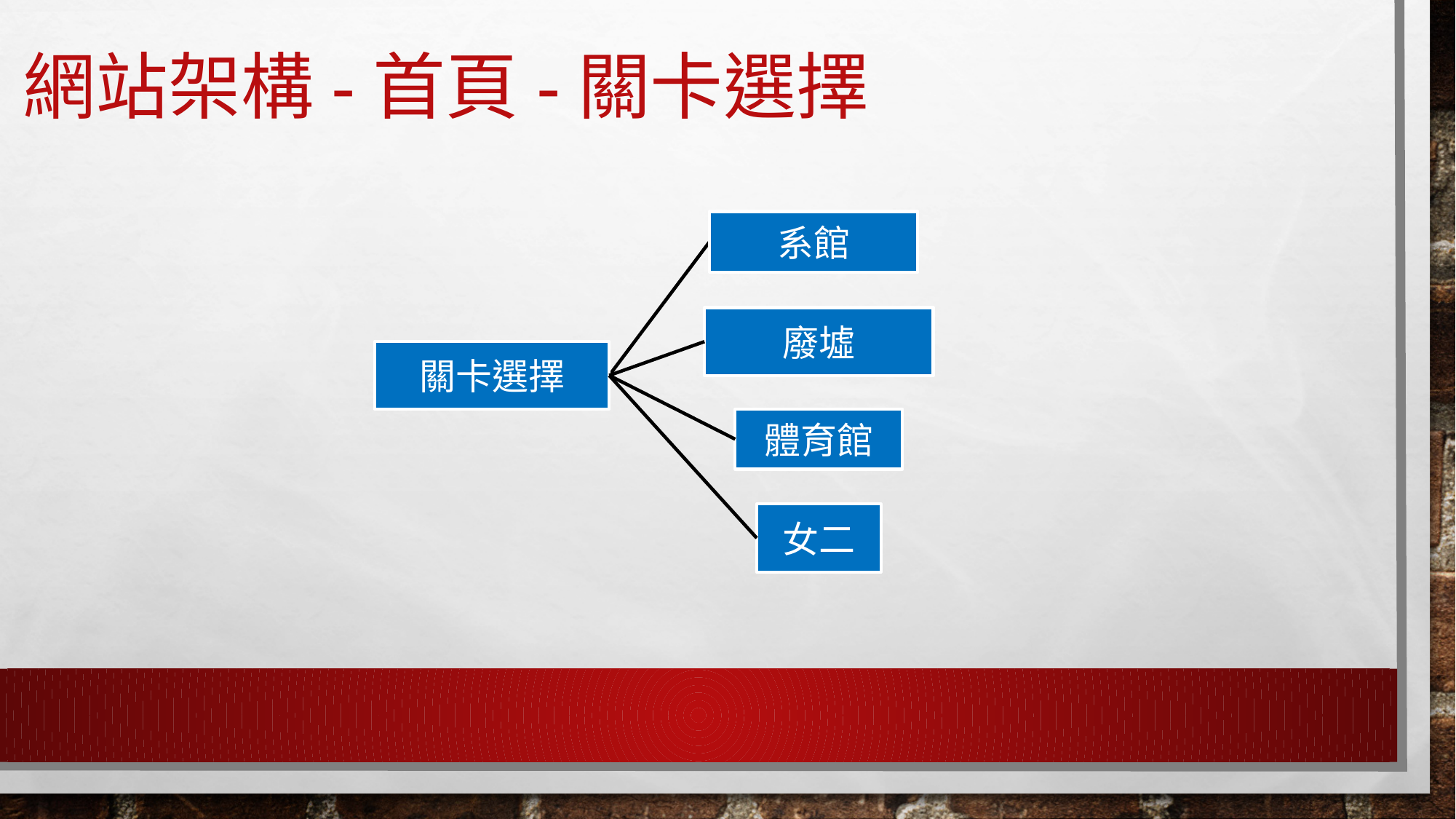

# 網站架構-首頁-關卡選擇
系館
廢墟
關卡選擇
體育館
女二